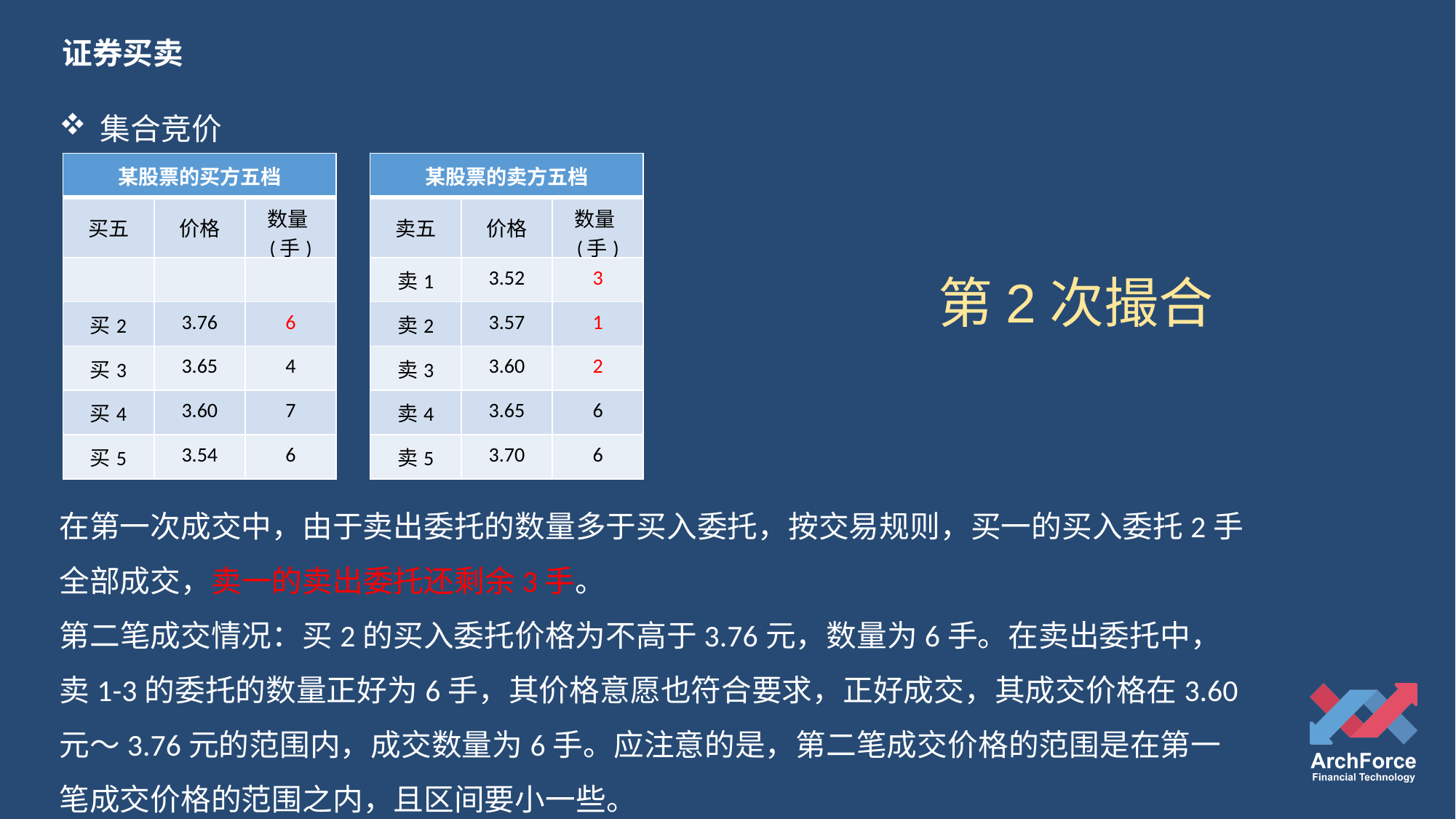

证券买卖
集合竞价
| 某股票的买方五档 |  |  |
| --- | --- | --- |
| 买五 | 价格 | 数量(手) |
|  |  |  |
| 买2 | 3.76 | 6 |
| 买3 | 3.65 | 4 |
| 买4 | 3.60 | 7 |
| 买5 | 3.54 | 6 |
| 某股票的卖方五档 |  |  |
| --- | --- | --- |
| 卖五 | 价格 | 数量(手) |
| 卖1 | 3.52 | 3 |
| 卖2 | 3.57 | 1 |
| 卖3 | 3.60 | 2 |
| 卖4 | 3.65 | 6 |
| 卖5 | 3.70 | 6 |
第2次撮合
在第一次成交中，由于卖出委托的数量多于买入委托，按交易规则，买一的买入委托2手全部成交，卖一的卖出委托还剩余3手。
第二笔成交情况：买2的买入委托价格为不高于3.76元，数量为6手。在卖出委托中，卖1-3的委托的数量正好为6手，其价格意愿也符合要求，正好成交，其成交价格在3.60元～3.76元的范围内，成交数量为6手。应注意的是，第二笔成交价格的范围是在第一笔成交价格的范围之内，且区间要小一些。